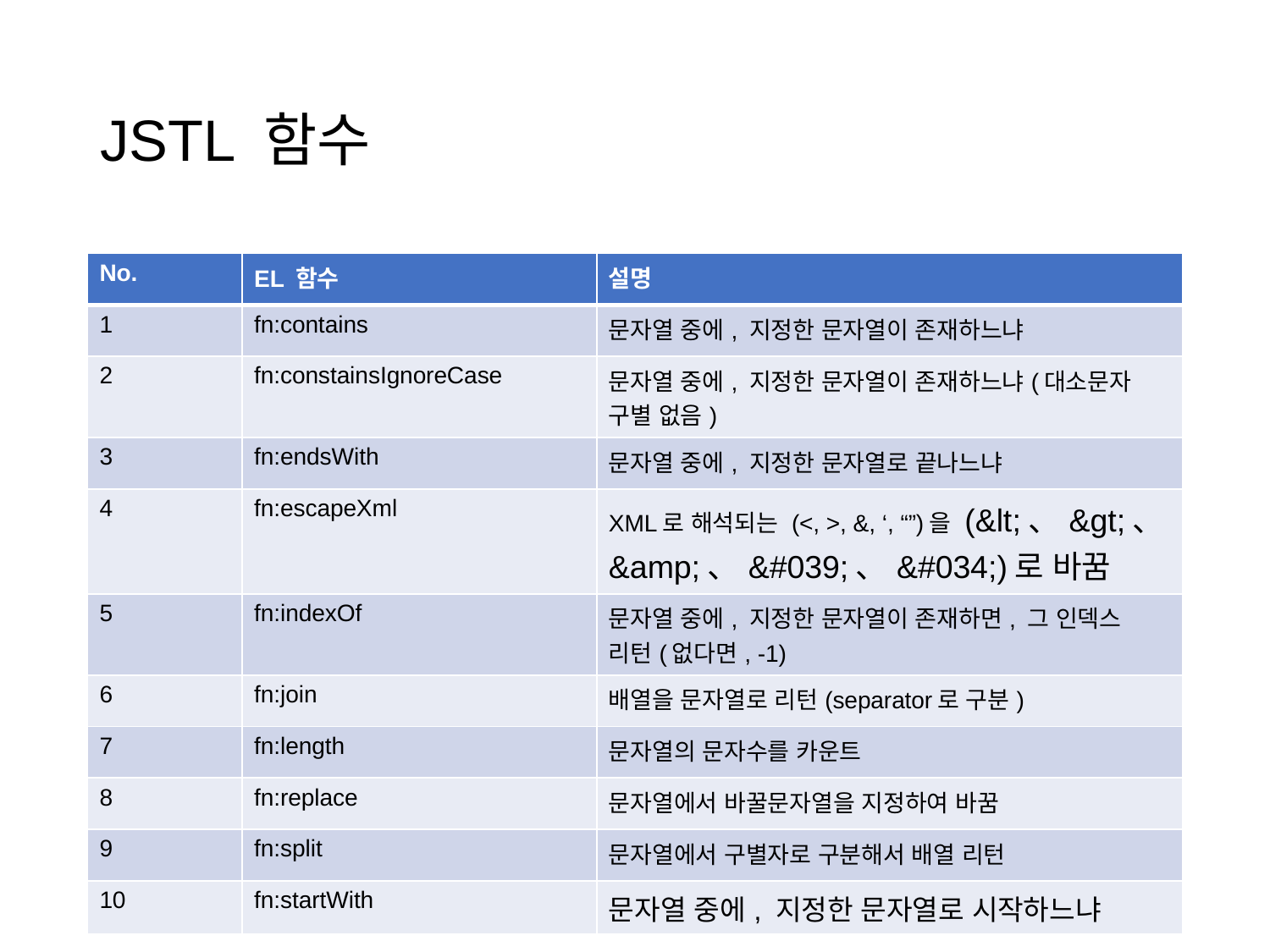

# JSTL 함수
| No. | EL 함수 | 설명 |
| --- | --- | --- |
| 1 | fn:contains | 문자열 중에, 지정한 문자열이 존재하느냐 |
| 2 | fn:constainsIgnoreCase | 문자열 중에, 지정한 문자열이 존재하느냐(대소문자 구별 없음) |
| 3 | fn:endsWith | 문자열 중에, 지정한 문자열로 끝나느냐 |
| 4 | fn:escapeXml | XML로 해석되는 (<, >, &, ‘, “”)을 (&lt;、&gt;、&amp;、&#039;、&#034;)로 바꿈 |
| 5 | fn:indexOf | 문자열 중에, 지정한 문자열이 존재하면, 그 인덱스 리턴(없다면, -1) |
| 6 | fn:join | 배열을 문자열로 리턴(separator로 구분) |
| 7 | fn:length | 문자열의 문자수를 카운트 |
| 8 | fn:replace | 문자열에서 바꿀문자열을 지정하여 바꿈 |
| 9 | fn:split | 문자열에서 구별자로 구분해서 배열 리턴 |
| 10 | fn:startWith | 문자열 중에, 지정한 문자열로 시작하느냐 |
121